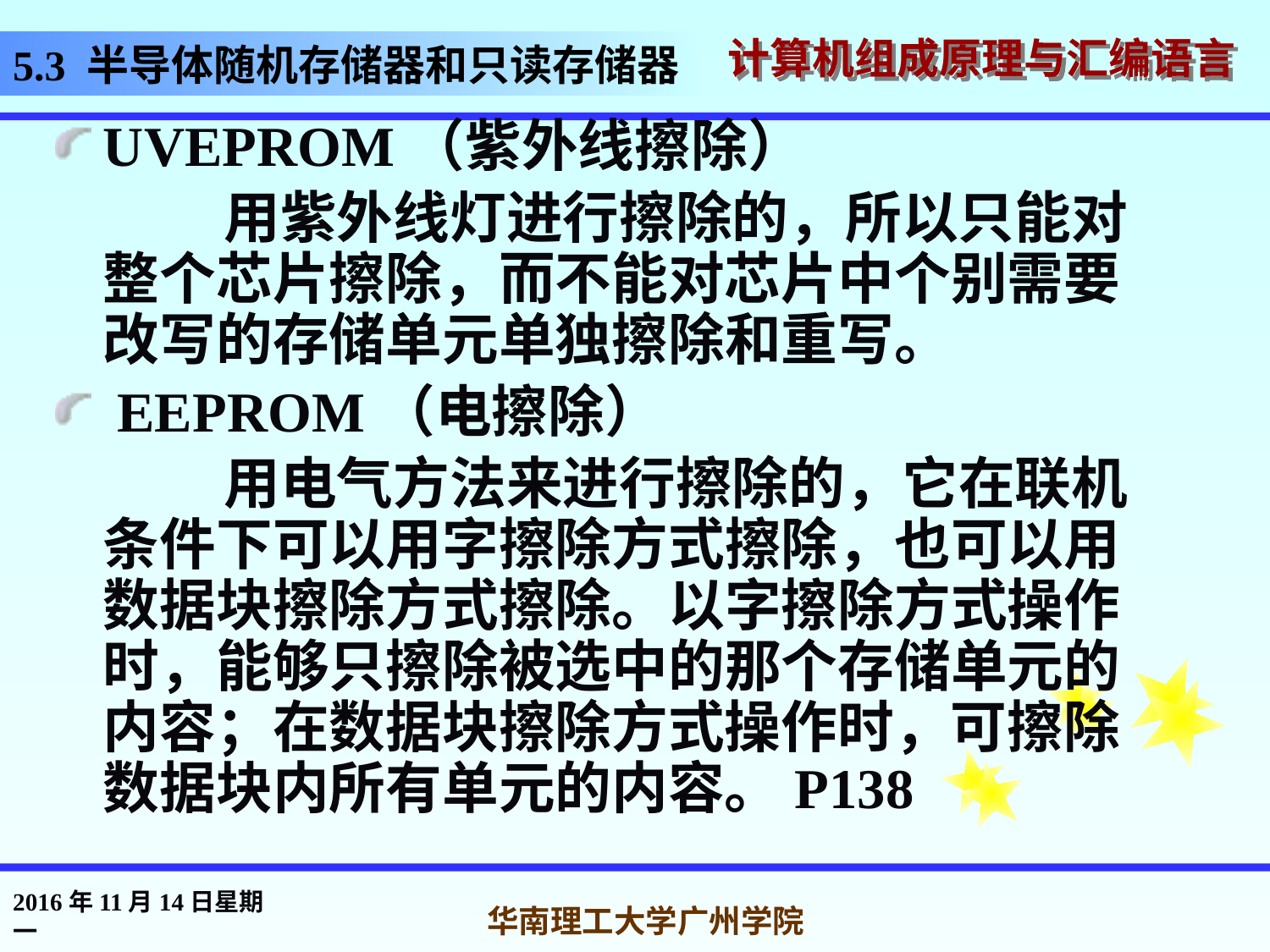

# 5.3 半导体随机存储器和只读存储器
UVEPROM（紫外线擦除）
            用紫外线灯进行擦除的，所以只能对整个芯片擦除，而不能对芯片中个别需要改写的存储单元单独擦除和重写。
 EEPROM（电擦除）
            用电气方法来进行擦除的，它在联机条件下可以用字擦除方式擦除，也可以用数据块擦除方式擦除。以字擦除方式操作时，能够只擦除被选中的那个存储单元的内容；在数据块擦除方式操作时，可擦除数据块内所有单元的内容。P138
2016年11月14日星期一
华南理工大学广州学院